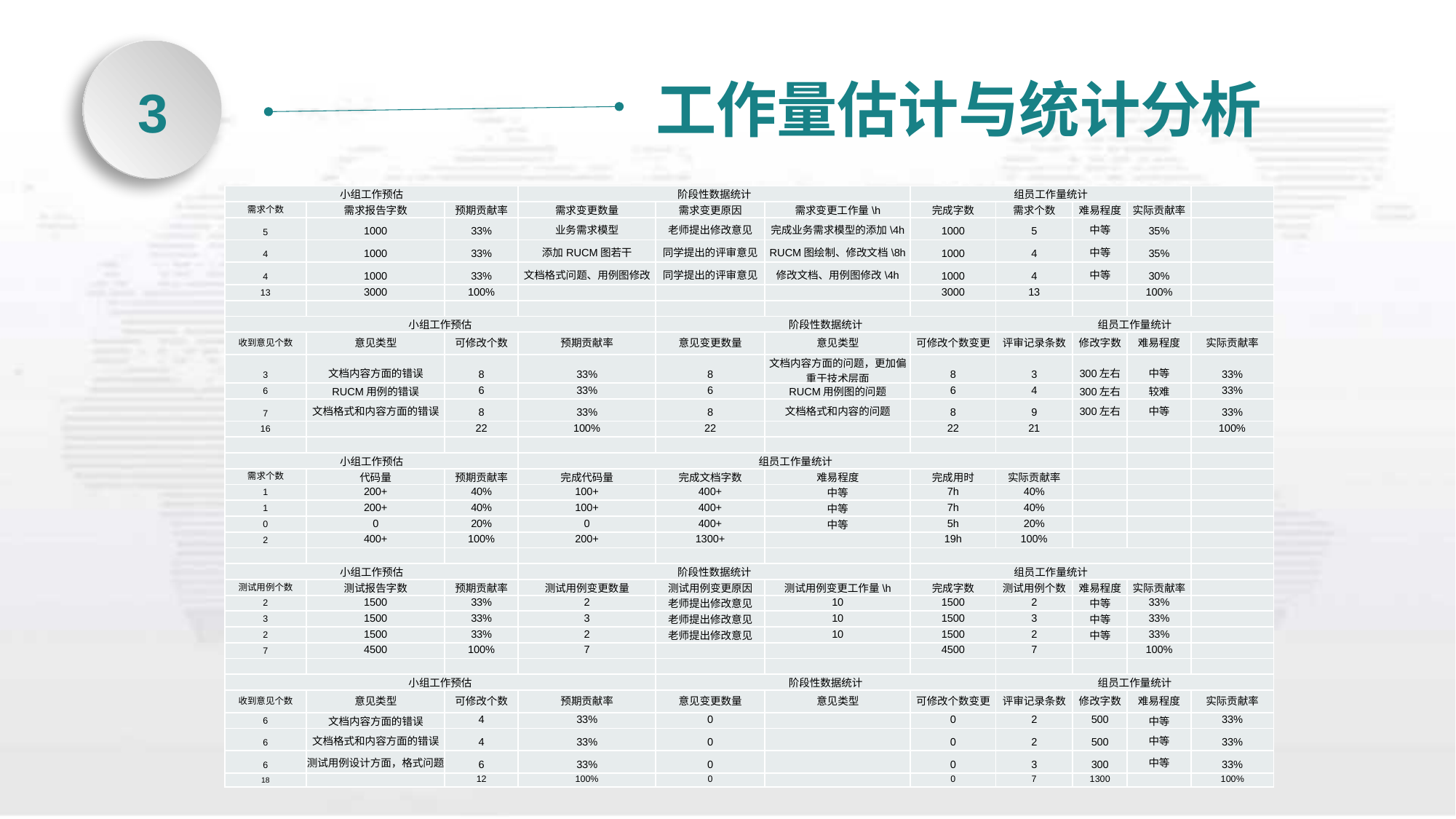

工作量估计与统计分析
3
| 小组工作预估 |  |  | 阶段性数据统计 |  |  | 组员工作量统计 |  |  |  |  |
| --- | --- | --- | --- | --- | --- | --- | --- | --- | --- | --- |
| 需求个数 | 需求报告字数 | 预期贡献率 | 需求变更数量 | 需求变更原因 | 需求变更工作量\h | 完成字数 | 需求个数 | 难易程度 | 实际贡献率 |  |
| 5 | 1000 | 33% | 业务需求模型 | 老师提出修改意见 | 完成业务需求模型的添加\4h | 1000 | 5 | 中等 | 35% |  |
| 4 | 1000 | 33% | 添加RUCM图若干 | 同学提出的评审意见 | RUCM图绘制、修改文档\8h | 1000 | 4 | 中等 | 35% |  |
| 4 | 1000 | 33% | 文档格式问题、用例图修改 | 同学提出的评审意见 | 修改文档、用例图修改\4h | 1000 | 4 | 中等 | 30% |  |
| 13 | 3000 | 100% |  |  |  | 3000 | 13 |  | 100% |  |
|  |  |  |  |  |  |  |  |  |  |  |
| 小组工作预估 |  |  |  | 阶段性数据统计 |  |  | 组员工作量统计 |  |  |  |
| 收到意见个数 | 意见类型 | 可修改个数 | 预期贡献率 | 意见变更数量 | 意见类型 | 可修改个数变更 | 评审记录条数 | 修改字数 | 难易程度 | 实际贡献率 |
| 3 | 文档内容方面的错误 | 8 | 33% | 8 | 文档内容方面的问题，更加偏重于技术层面 | 8 | 3 | 300左右 | 中等 | 33% |
| 6 | RUCM用例的错误 | 6 | 33% | 6 | RUCM用例图的问题 | 6 | 4 | 300左右 | 较难 | 33% |
| 7 | 文档格式和内容方面的错误 | 8 | 33% | 8 | 文档格式和内容的问题 | 8 | 9 | 300左右 | 中等 | 33% |
| 16 |  | 22 | 100% | 22 |  | 22 | 21 |  |  | 100% |
|  |  |  |  |  |  |  |  |  |  |  |
| 小组工作预估 |  |  | 组员工作量统计 |  |  |  |  |  |  |  |
| 需求个数 | 代码量 | 预期贡献率 | 完成代码量 | 完成文档字数 | 难易程度 | 完成用时 | 实际贡献率 |  |  |  |
| 1 | 200+ | 40% | 100+ | 400+ | 中等 | 7h | 40% |  |  |  |
| 1 | 200+ | 40% | 100+ | 400+ | 中等 | 7h | 40% |  |  |  |
| 0 | 0 | 20% | 0 | 400+ | 中等 | 5h | 20% |  |  |  |
| 2 | 400+ | 100% | 200+ | 1300+ |  | 19h | 100% |  |  |  |
|  |  |  |  |  |  |  |  |  |  |  |
| 小组工作预估 |  |  | 阶段性数据统计 |  |  | 组员工作量统计 |  |  |  |  |
| 测试用例个数 | 测试报告字数 | 预期贡献率 | 测试用例变更数量 | 测试用例变更原因 | 测试用例变更工作量\h | 完成字数 | 测试用例个数 | 难易程度 | 实际贡献率 |  |
| 2 | 1500 | 33% | 2 | 老师提出修改意见 | 10 | 1500 | 2 | 中等 | 33% |  |
| 3 | 1500 | 33% | 3 | 老师提出修改意见 | 10 | 1500 | 3 | 中等 | 33% |  |
| 2 | 1500 | 33% | 2 | 老师提出修改意见 | 10 | 1500 | 2 | 中等 | 33% |  |
| 7 | 4500 | 100% | 7 |  |  | 4500 | 7 |  | 100% |  |
|  |  |  |  |  |  |  |  |  |  |  |
| 小组工作预估 |  |  |  | 阶段性数据统计 |  |  | 组员工作量统计 |  |  |  |
| 收到意见个数 | 意见类型 | 可修改个数 | 预期贡献率 | 意见变更数量 | 意见类型 | 可修改个数变更 | 评审记录条数 | 修改字数 | 难易程度 | 实际贡献率 |
| 6 | 文档内容方面的错误 | 4 | 33% | 0 |  | 0 | 2 | 500 | 中等 | 33% |
| 6 | 文档格式和内容方面的错误 | 4 | 33% | 0 |  | 0 | 2 | 500 | 中等 | 33% |
| 6 | 测试用例设计方面，格式问题 | 6 | 33% | 0 |  | 0 | 3 | 300 | 中等 | 33% |
| 18 |  | 12 | 100% | 0 |  | 0 | 7 | 1300 |  | 100% |